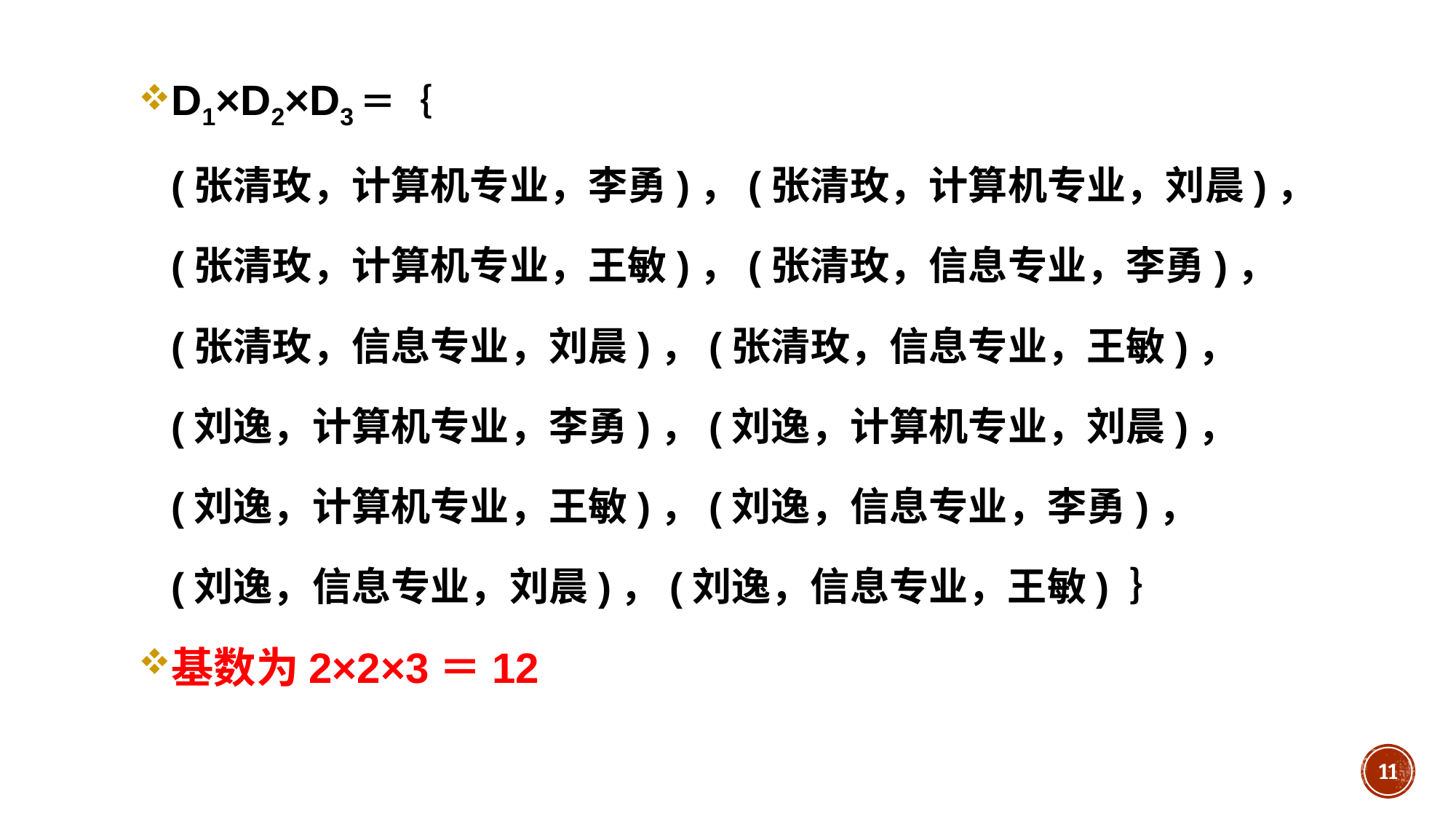

D1×D2×D3＝｛
(张清玫，计算机专业，李勇)，(张清玫，计算机专业，刘晨)，
(张清玫，计算机专业，王敏)，(张清玫，信息专业，李勇)，
(张清玫，信息专业，刘晨)，(张清玫，信息专业，王敏)，
(刘逸，计算机专业，李勇)，(刘逸，计算机专业，刘晨)，
(刘逸，计算机专业，王敏)，(刘逸，信息专业，李勇)，
(刘逸，信息专业，刘晨)，(刘逸，信息专业，王敏) ｝
基数为2×2×3＝12

11